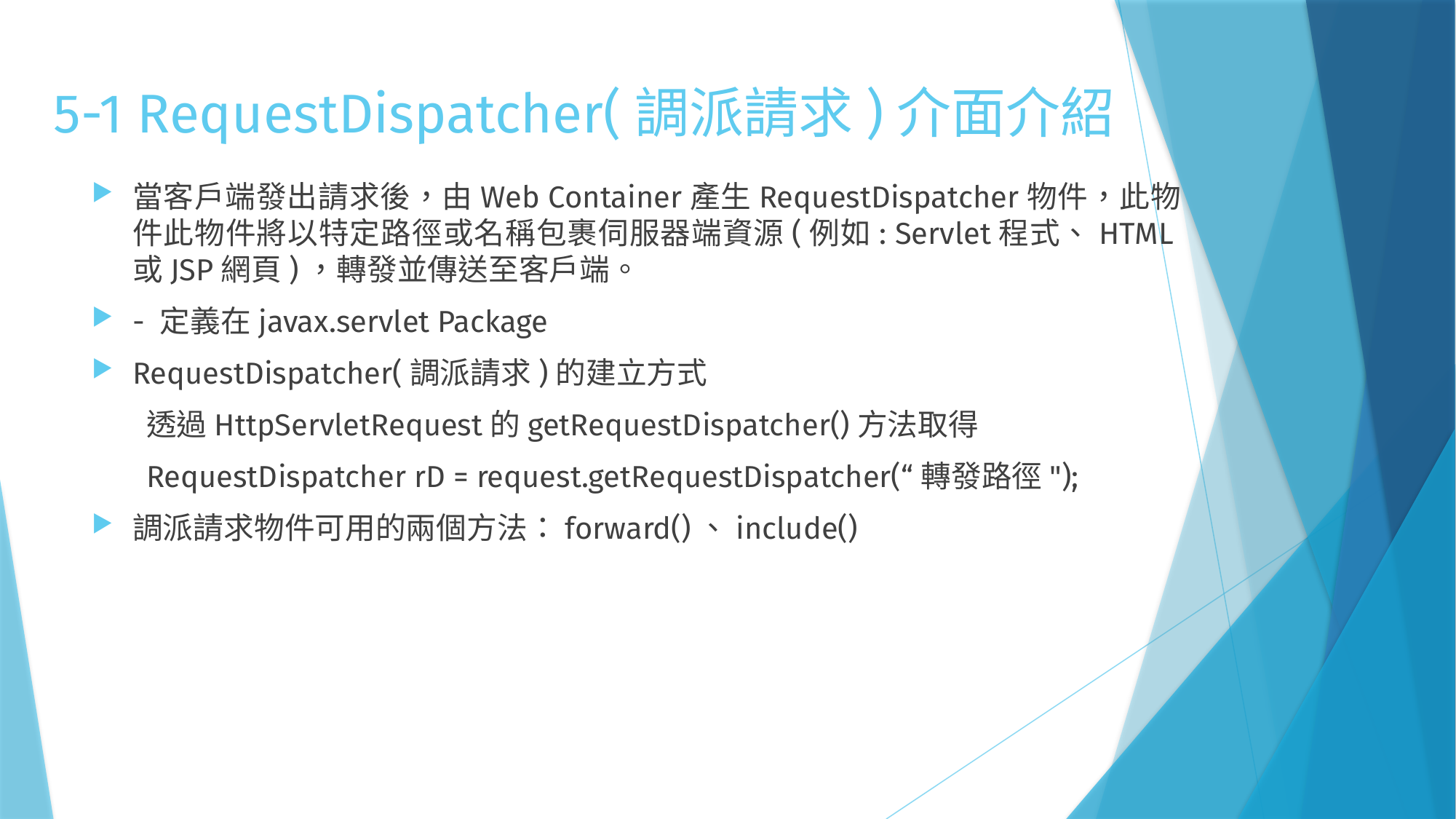

# 5-1 RequestDispatcher(調派請求)介面介紹
當客戶端發出請求後，由Web Container產生RequestDispatcher物件，此物件此物件將以特定路徑或名稱包裹伺服器端資源(例如: Servlet程式、HTML或JSP網頁)，轉發並傳送至客戶端。
- 定義在javax.servlet Package
RequestDispatcher(調派請求)的建立方式
透過HttpServletRequest的getRequestDispatcher()方法取得
RequestDispatcher rD = request.getRequestDispatcher(“轉發路徑");
調派請求物件可用的兩個方法：forward()、include()